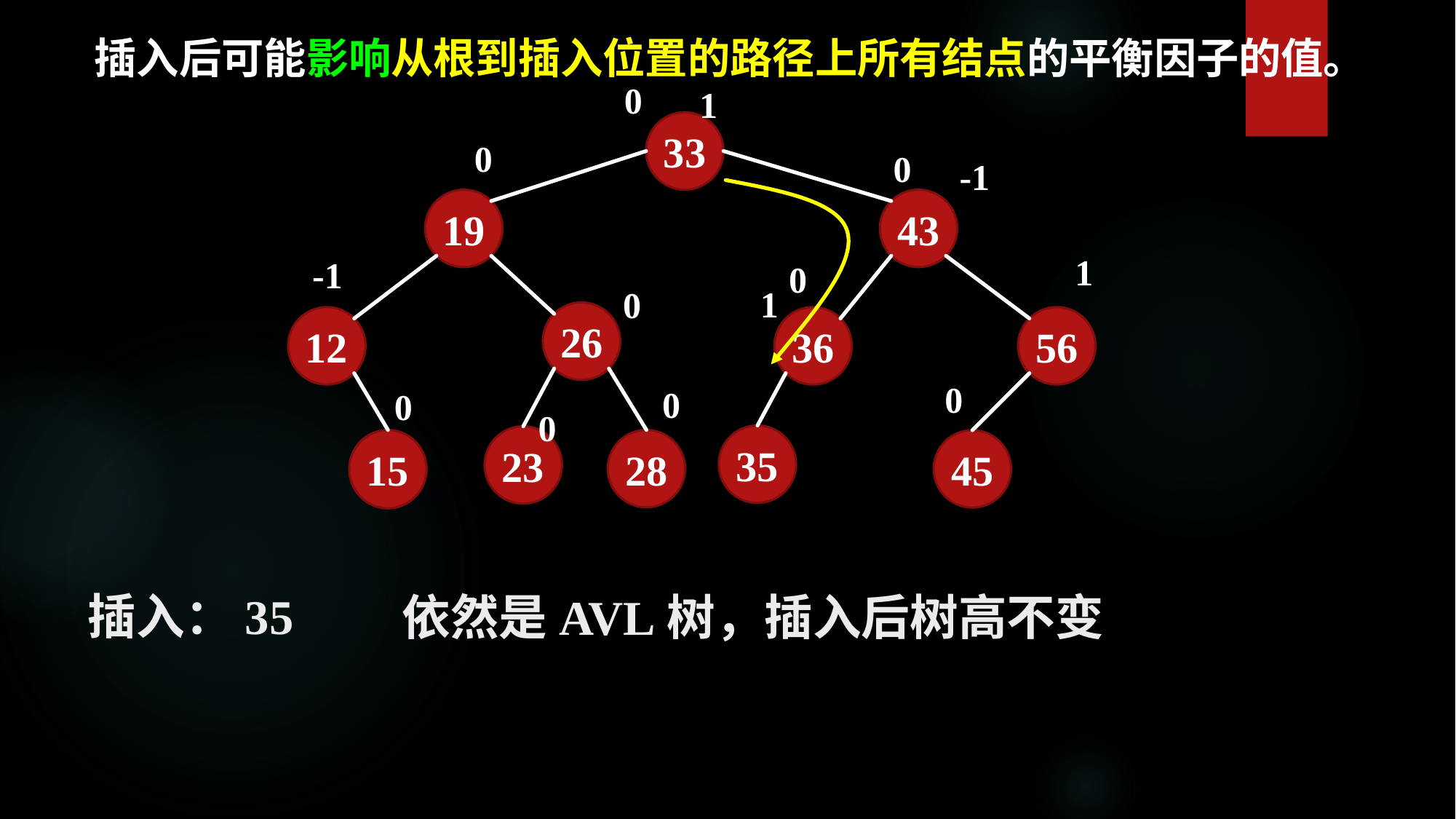

插入后可能影响从根到插入位置的路径上所有结点的平衡因子的值。
0
1
33
0
0
-1

19
43
1
-1
0
1
0

26
12
36
56
0
35
0
0
0
23
15
28
45
插入：35
依然是AVL树，插入后树高不变